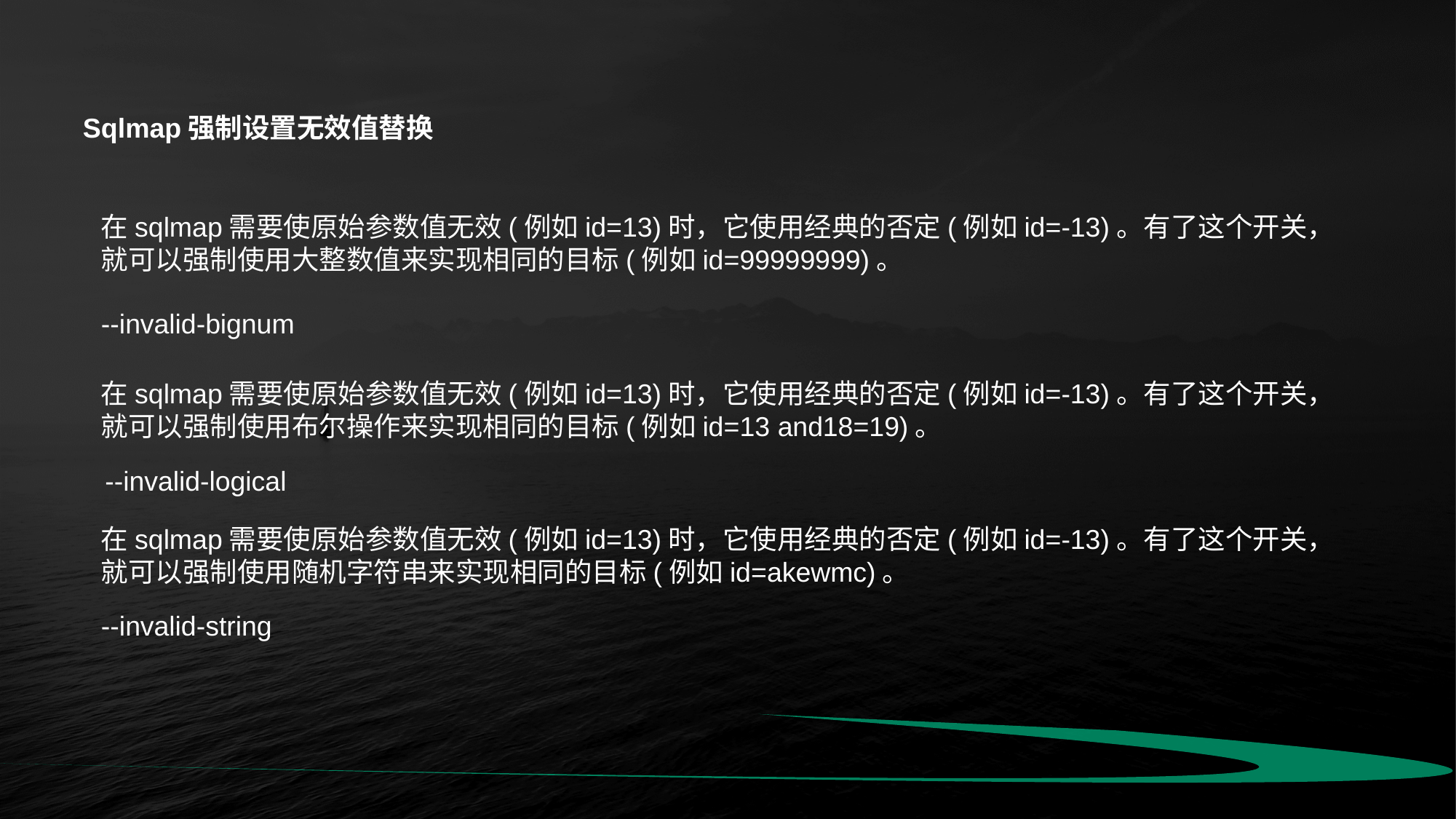

Sqlmap强制设置无效值替换
在sqlmap需要使原始参数值无效(例如id=13)时，它使用经典的否定(例如id=-13)。有了这个开关，就可以强制使用大整数值来实现相同的目标(例如id=99999999)。
--invalid-bignum
在sqlmap需要使原始参数值无效(例如id=13)时，它使用经典的否定(例如id=-13)。有了这个开关，就可以强制使用布尔操作来实现相同的目标(例如id=13 and18=19)。
--invalid-logical
在sqlmap需要使原始参数值无效(例如id=13)时，它使用经典的否定(例如id=-13)。有了这个开关，就可以强制使用随机字符串来实现相同的目标(例如id=akewmc)。
--invalid-string